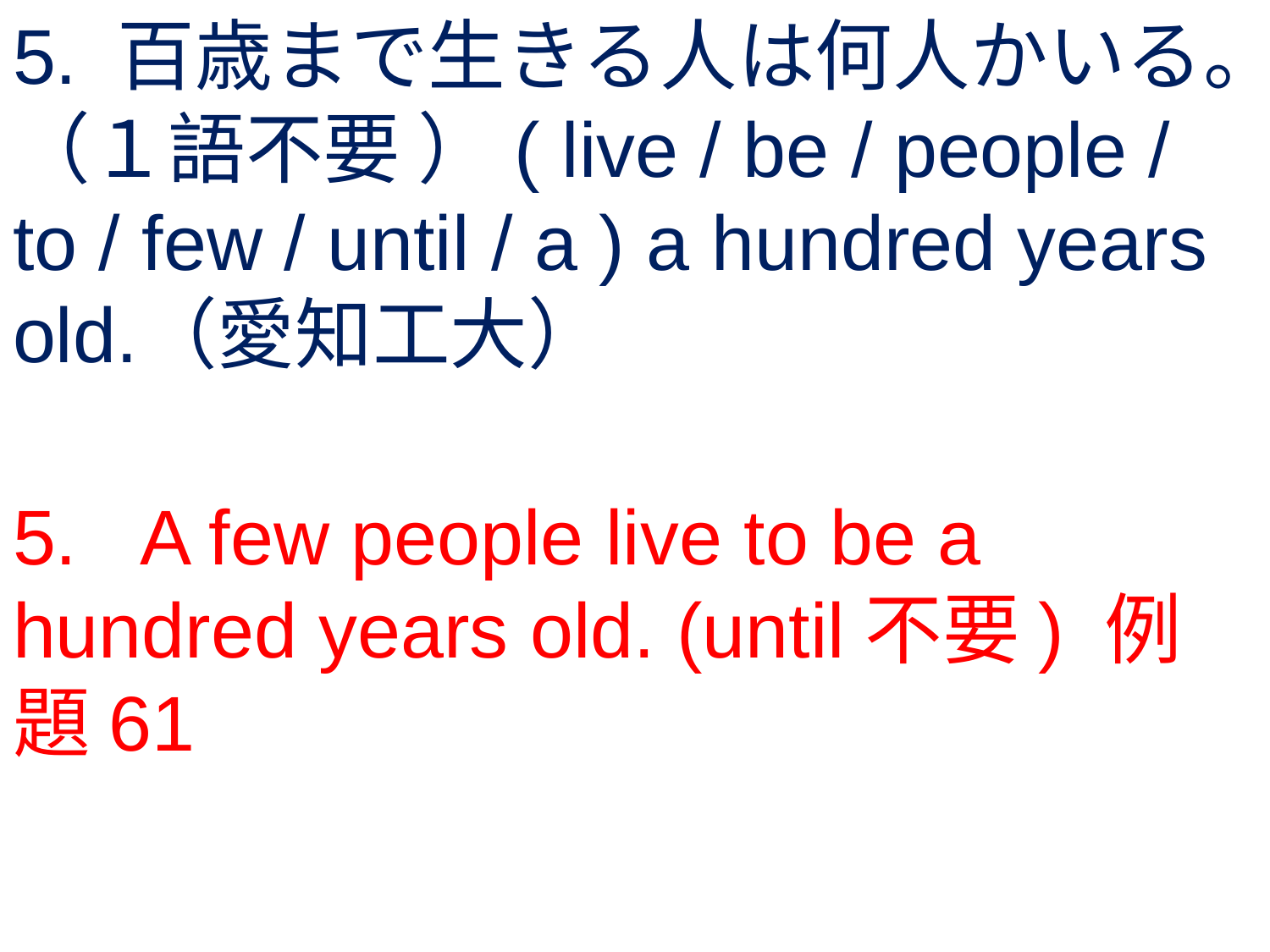

# 5. 百歳まで生きる人は何人かいる。（１語不要 ）( live / be / people / to / few / until / a ) a hundred years old.	（愛知工大）
5.	A few people live to be a hundred years old. (until不要) 例題61